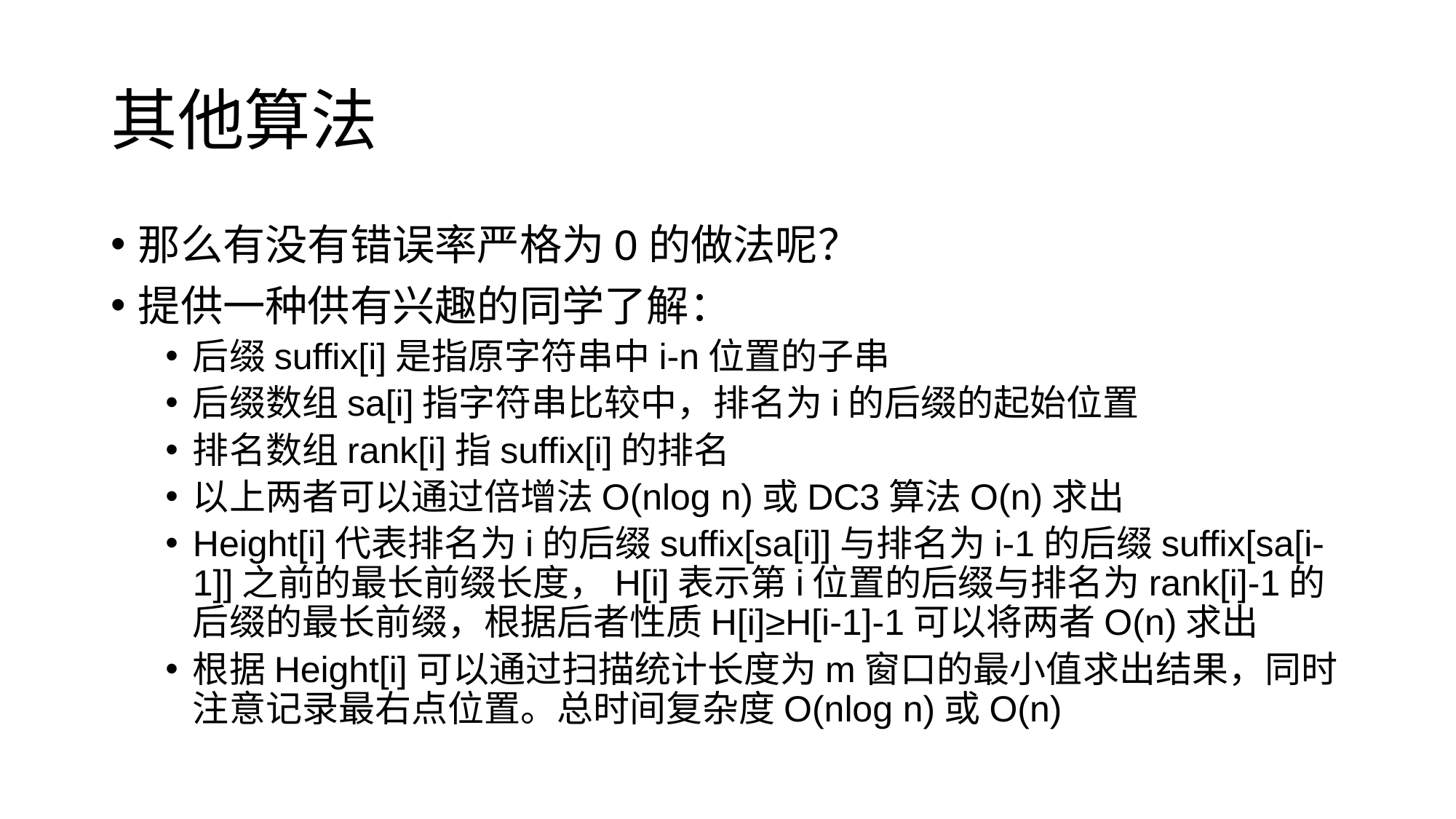

# 其他算法
那么有没有错误率严格为0的做法呢？
提供一种供有兴趣的同学了解：
后缀suffix[i]是指原字符串中i-n位置的子串
后缀数组sa[i]指字符串比较中，排名为i的后缀的起始位置
排名数组rank[i]指suffix[i]的排名
以上两者可以通过倍增法O(nlog n)或DC3算法O(n)求出
Height[i]代表排名为i的后缀suffix[sa[i]]与排名为i-1的后缀suffix[sa[i-1]]之前的最长前缀长度，H[i]表示第i位置的后缀与排名为rank[i]-1的后缀的最长前缀，根据后者性质H[i]≥H[i-1]-1可以将两者O(n)求出
根据Height[i]可以通过扫描统计长度为m窗口的最小值求出结果，同时注意记录最右点位置。总时间复杂度O(nlog n)或O(n)